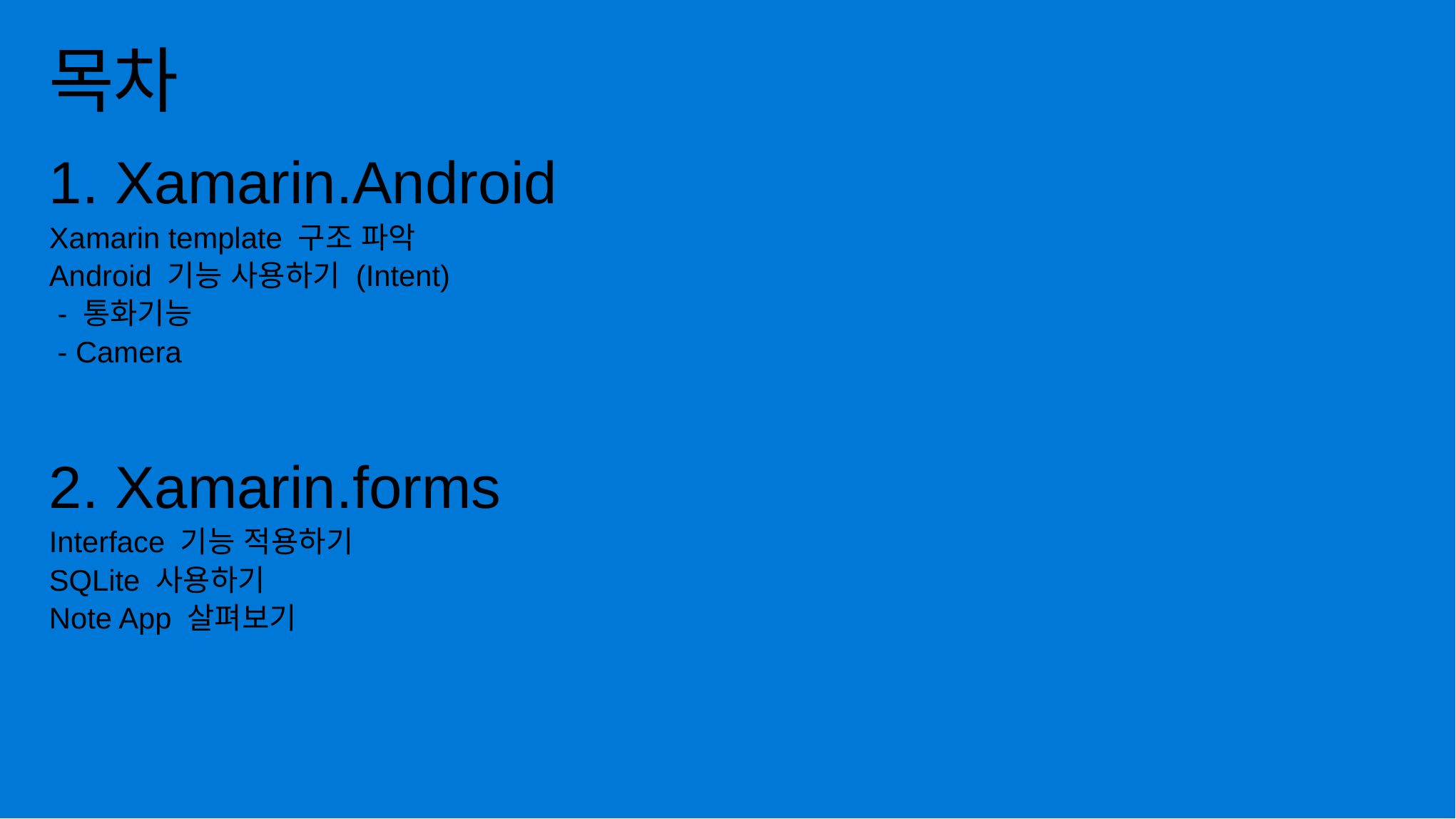

# 목차
1. Xamarin.Android
Xamarin template 구조 파악
Android 기능 사용하기 (Intent)
 - 통화기능
 - Camera

2. Xamarin.forms
Interface 기능 적용하기
SQLite 사용하기
Note App 살펴보기